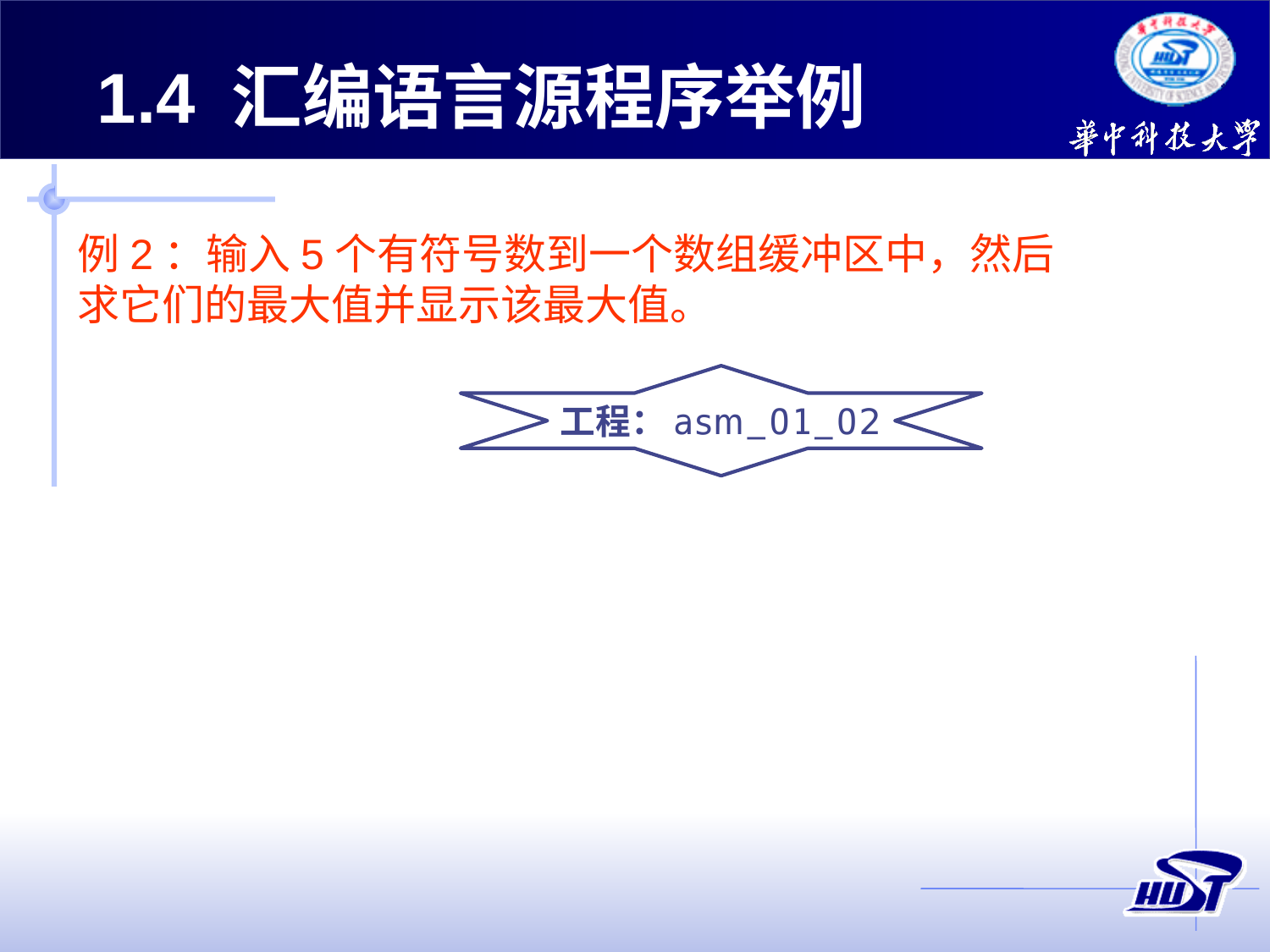

1.4 汇编语言源程序举例
例2：输入5个有符号数到一个数组缓冲区中，然后求它们的最大值并显示该最大值。
工程：asm_01_02